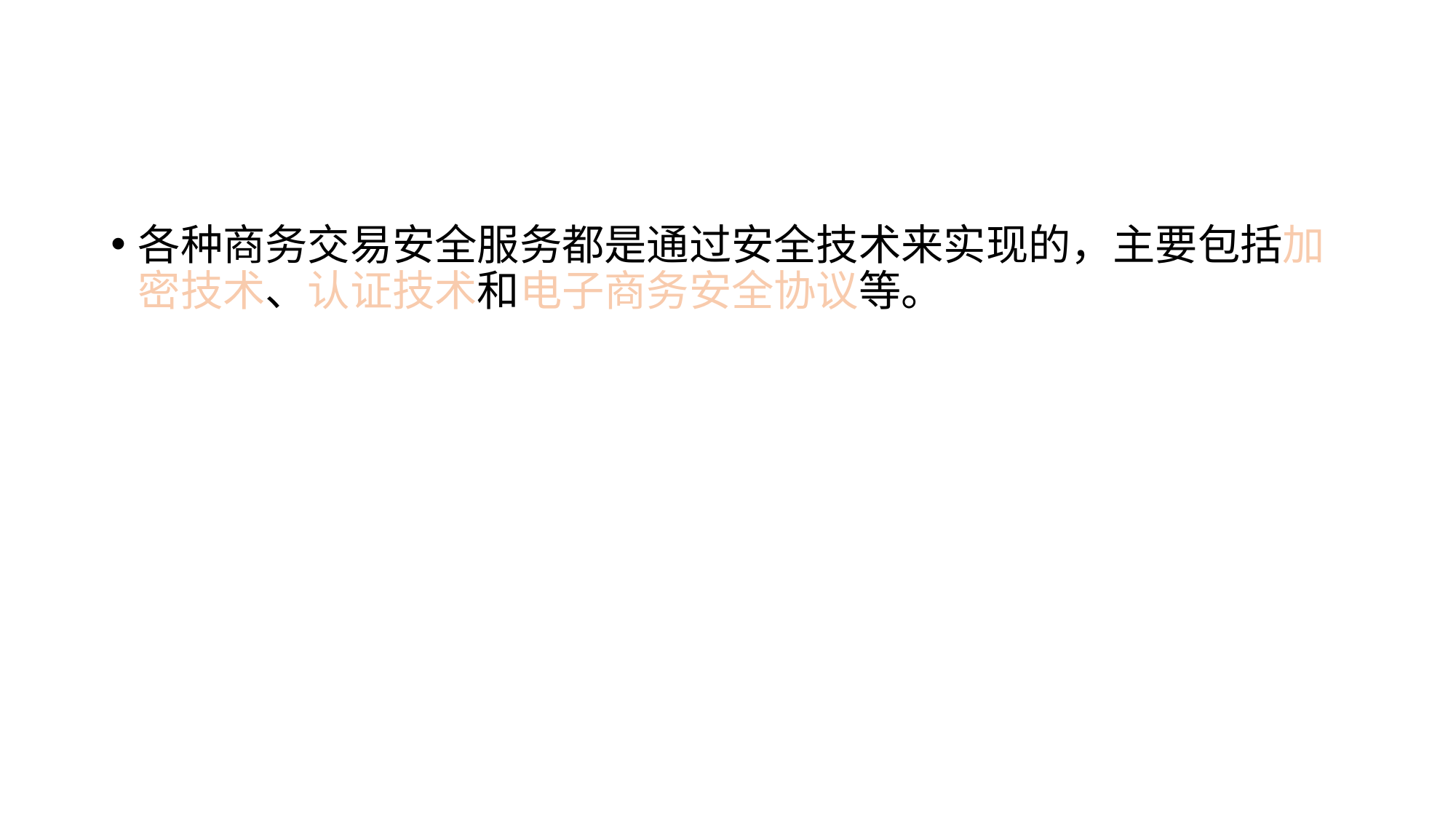

#
各种商务交易安全服务都是通过安全技术来实现的，主要包括加密技术、认证技术和电子商务安全协议等。